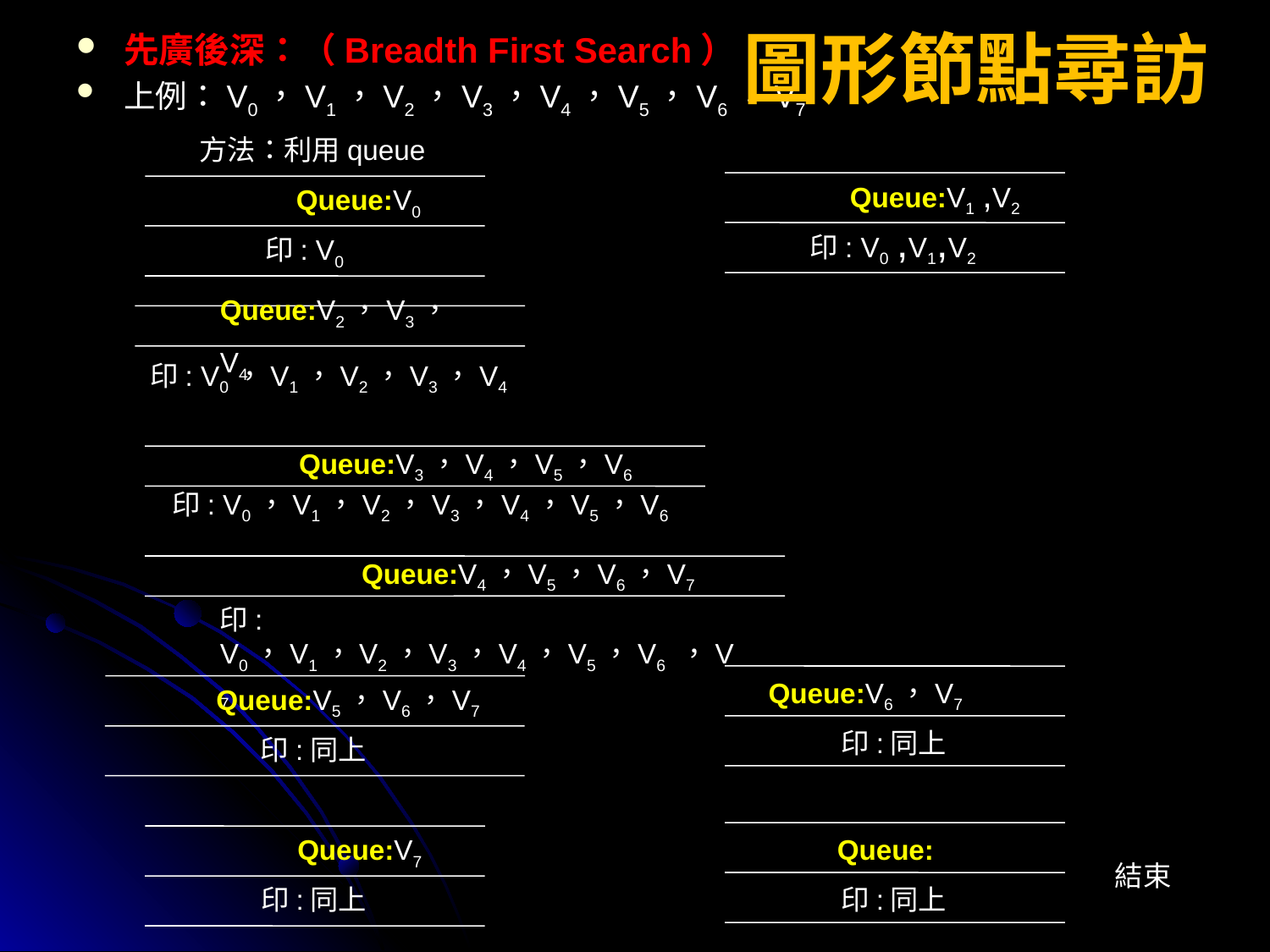

# 圖形節點尋訪
先廣後深：（Breadth First Search）
上例：V0，V1，V2，V3，V4，V5，V6，V7
方法：利用queue

Queue:V0

印: V0

Queue:V1 ,V2

印: V0 ,V1,V2

Queue:V2，V3，V4

印: V0，V1，V2，V3，V4
Queue:V3，V4，V5，V6

印: V0，V1，V2，V3，V4，V5，V6

Queue:V4，V5，V6，V7

印: V0，V1，V2，V3，V4，V5，V6 ，V7

Queue:V6，V7

印:同上

Queue:V5，V6，V7
印:同上

印:同上

Queue:

Queue:V7
印:同上

結束